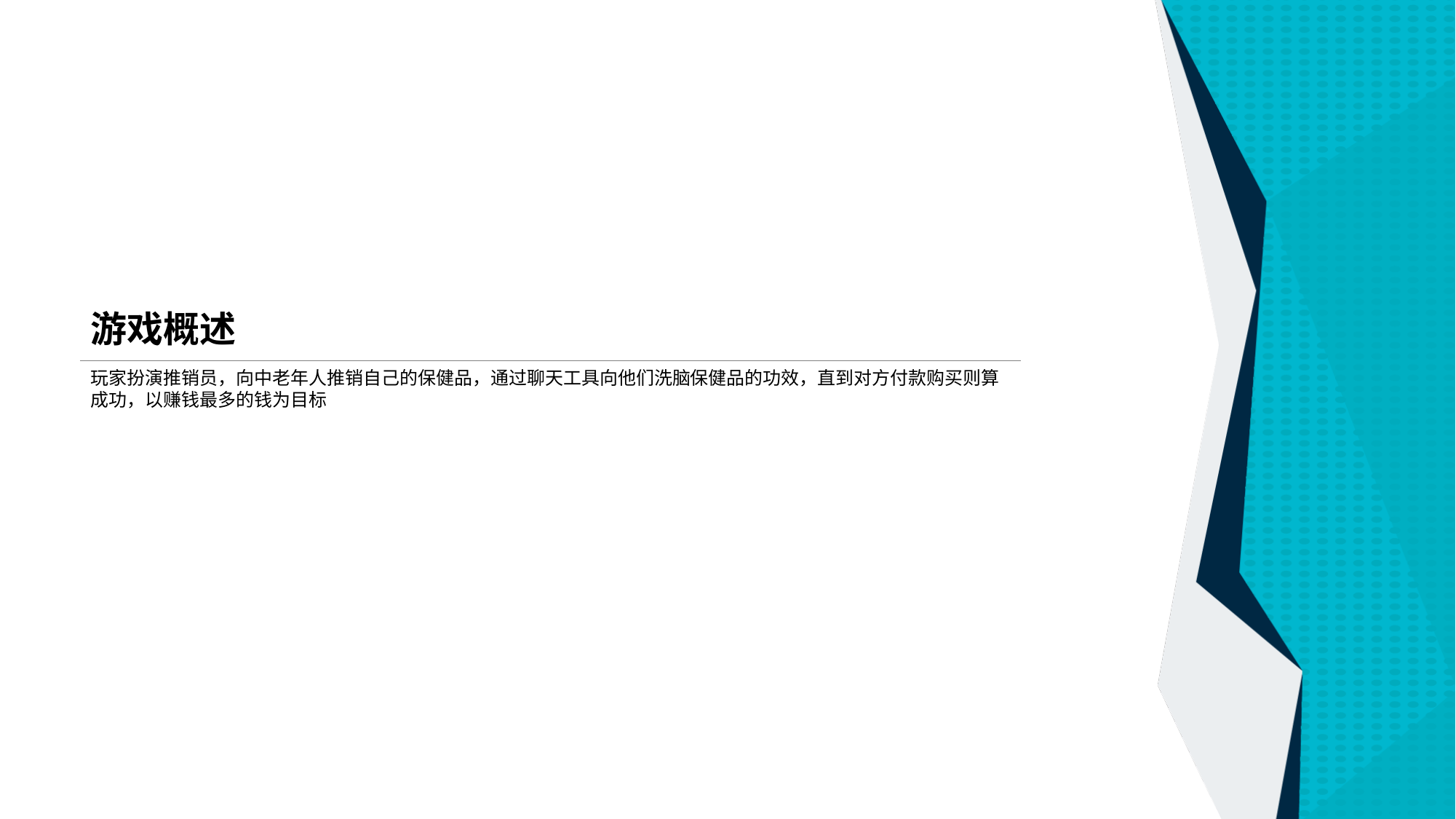

# 游戏概述
玩家扮演推销员，向中老年人推销自己的保健品，通过聊天工具向他们洗脑保健品的功效，直到对方付款购买则算成功，以赚钱最多的钱为目标